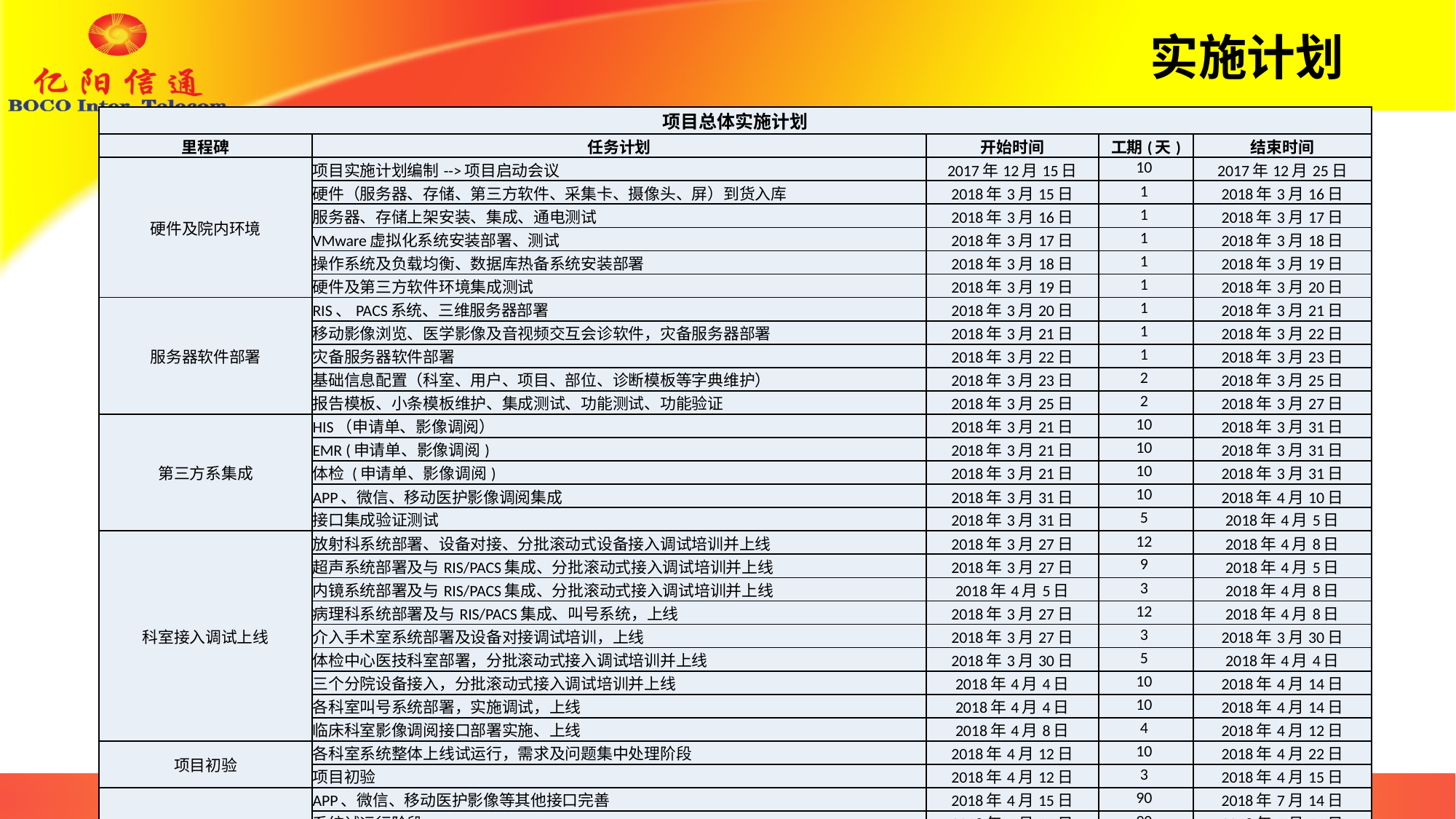

实施计划
| 项目总体实施计划 |  |  |  |  |
| --- | --- | --- | --- | --- |
| 里程碑 | 任务计划 | 开始时间 | 工期(天) | 结束时间 |
| 硬件及院内环境 | 项目实施计划编制-->项目启动会议 | 2017年12月15日 | 10 | 2017年12月25日 |
|  | 硬件（服务器、存储、第三方软件、采集卡、摄像头、屏）到货入库 | 2018年3月15日 | 1 | 2018年3月16日 |
|  | 服务器、存储上架安装、集成、通电测试 | 2018年3月16日 | 1 | 2018年3月17日 |
|  | VMware虚拟化系统安装部署、测试 | 2018年3月17日 | 1 | 2018年3月18日 |
|  | 操作系统及负载均衡、数据库热备系统安装部署 | 2018年3月18日 | 1 | 2018年3月19日 |
|  | 硬件及第三方软件环境集成测试 | 2018年3月19日 | 1 | 2018年3月20日 |
| 服务器软件部署 | RIS、PACS系统、三维服务器部署 | 2018年3月20日 | 1 | 2018年3月21日 |
|  | 移动影像浏览、医学影像及音视频交互会诊软件，灾备服务器部署 | 2018年3月21日 | 1 | 2018年3月22日 |
|  | 灾备服务器软件部署 | 2018年3月22日 | 1 | 2018年3月23日 |
|  | 基础信息配置（科室、用户、项目、部位、诊断模板等字典维护） | 2018年3月23日 | 2 | 2018年3月25日 |
|  | 报告模板、小条模板维护、集成测试、功能测试、功能验证 | 2018年3月25日 | 2 | 2018年3月27日 |
| 第三方系集成 | HIS（申请单、影像调阅） | 2018年3月21日 | 10 | 2018年3月31日 |
|  | EMR (申请单、影像调阅) | 2018年3月21日 | 10 | 2018年3月31日 |
|  | 体检 (申请单、影像调阅) | 2018年3月21日 | 10 | 2018年3月31日 |
|  | APP、微信、移动医护影像调阅集成 | 2018年3月31日 | 10 | 2018年4月10日 |
|  | 接口集成验证测试 | 2018年3月31日 | 5 | 2018年4月5日 |
| 科室接入调试上线 | 放射科系统部署、设备对接、分批滚动式设备接入调试培训并上线 | 2018年3月27日 | 12 | 2018年4月8日 |
|  | 超声系统部署及与RIS/PACS集成、分批滚动式接入调试培训并上线 | 2018年3月27日 | 9 | 2018年4月5日 |
|  | 内镜系统部署及与RIS/PACS集成、分批滚动式接入调试培训并上线 | 2018年4月5日 | 3 | 2018年4月8日 |
|  | 病理科系统部署及与RIS/PACS集成、叫号系统，上线 | 2018年3月27日 | 12 | 2018年4月8日 |
|  | 介入手术室系统部署及设备对接调试培训，上线 | 2018年3月27日 | 3 | 2018年3月30日 |
|  | 体检中心医技科室部署，分批滚动式接入调试培训并上线 | 2018年3月30日 | 5 | 2018年4月4日 |
|  | 三个分院设备接入，分批滚动式接入调试培训并上线 | 2018年4月4日 | 10 | 2018年4月14日 |
|  | 各科室叫号系统部署，实施调试，上线 | 2018年4月4日 | 10 | 2018年4月14日 |
|  | 临床科室影像调阅接口部署实施、上线 | 2018年4月8日 | 4 | 2018年4月12日 |
| 项目初验 | 各科室系统整体上线试运行，需求及问题集中处理阶段 | 2018年4月12日 | 10 | 2018年4月22日 |
|  | 项目初验 | 2018年4月12日 | 3 | 2018年4月15日 |
| 项目终验 | APP、微信、移动医护影像等其他接口完善 | 2018年4月15日 | 90 | 2018年7月14日 |
|  | 系统试运行阶段 | 2018年4月15日 | 90 | 2018年7月14日 |
|  | 遗留问题处理 | 2018年4月15日 | 90 | 2018年7月14日 |
|  | 项目资料整理、移交，交接整体验收 | 2018年4月15日 | 90 | 2018年7月14日 |
|  | 项目终验 | 2018年4月15日 | 90 | 2018年7月14日 |